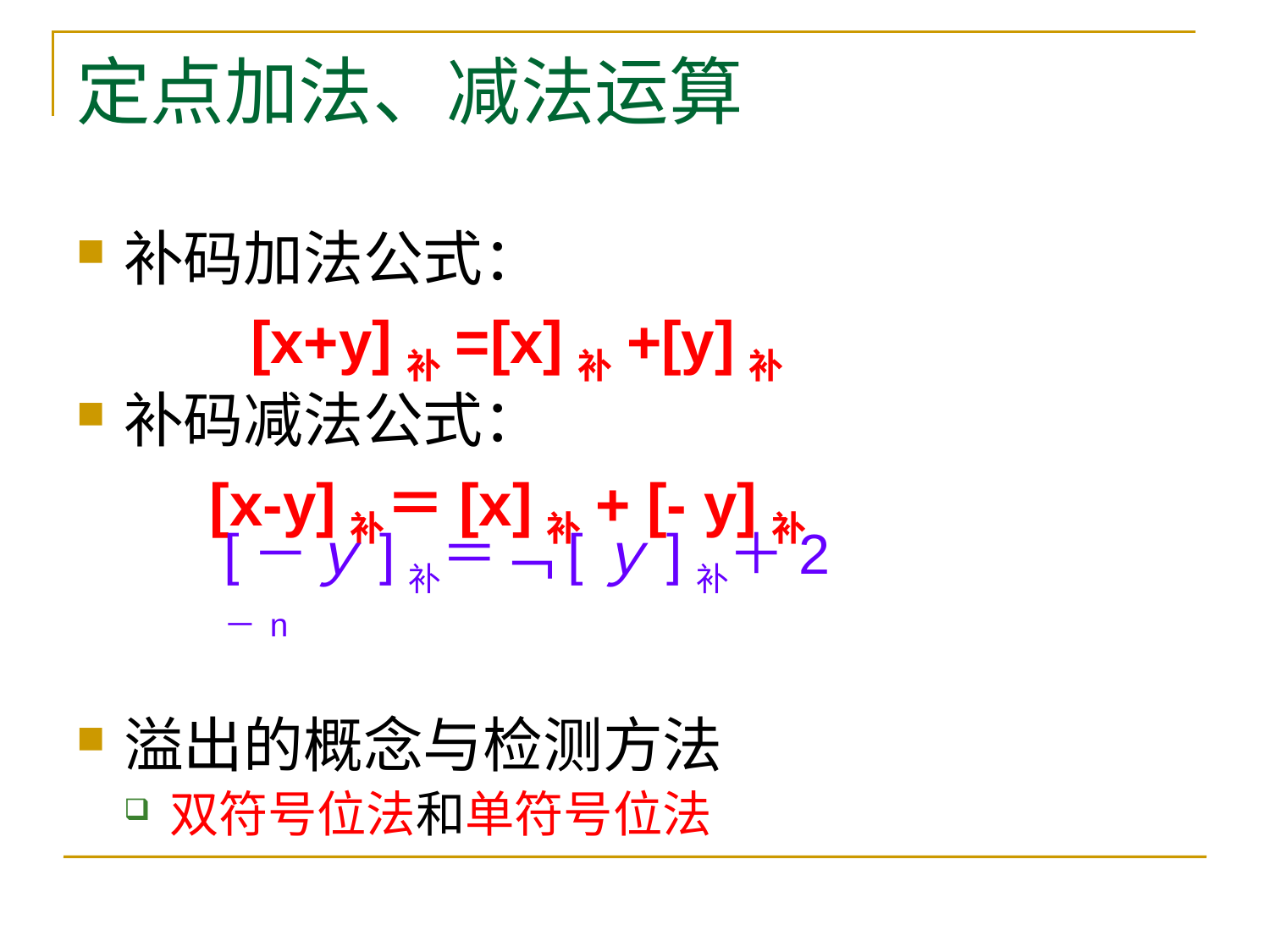

# 定点加法、减法运算
补码加法公式：
		[x+y]补=[x]补+[y]补
补码减法公式：
        [x-y]补＝[x]补+ [- y]补

溢出的概念与检测方法
双符号位法和单符号位法
[－ｙ]补＝﹁[ｙ]补＋2－n

8